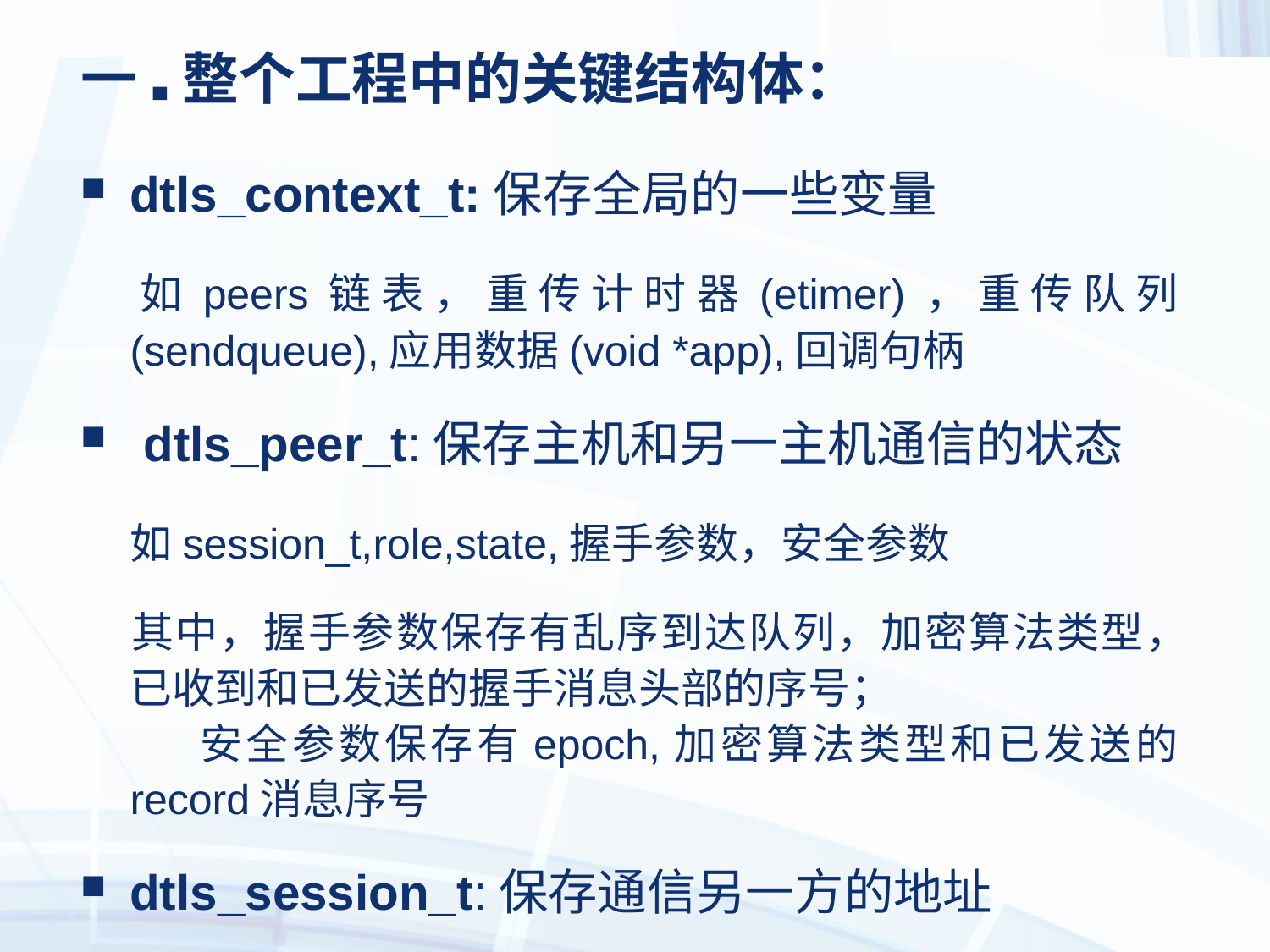

# 一.整个工程中的关键结构体：
dtls_context_t:保存全局的一些变量
	如peers链表，重传计时器(etimer)，重传队列(sendqueue),应用数据(void *app),回调句柄
 dtls_peer_t:保存主机和另一主机通信的状态
 	如session_t,role,state,握手参数，安全参数
	其中，握手参数保存有乱序到达队列，加密算法类型，已收到和已发送的握手消息头部的序号；                                     安全参数保存有epoch,加密算法类型和已发送的record消息序号
dtls_session_t:保存通信另一方的地址